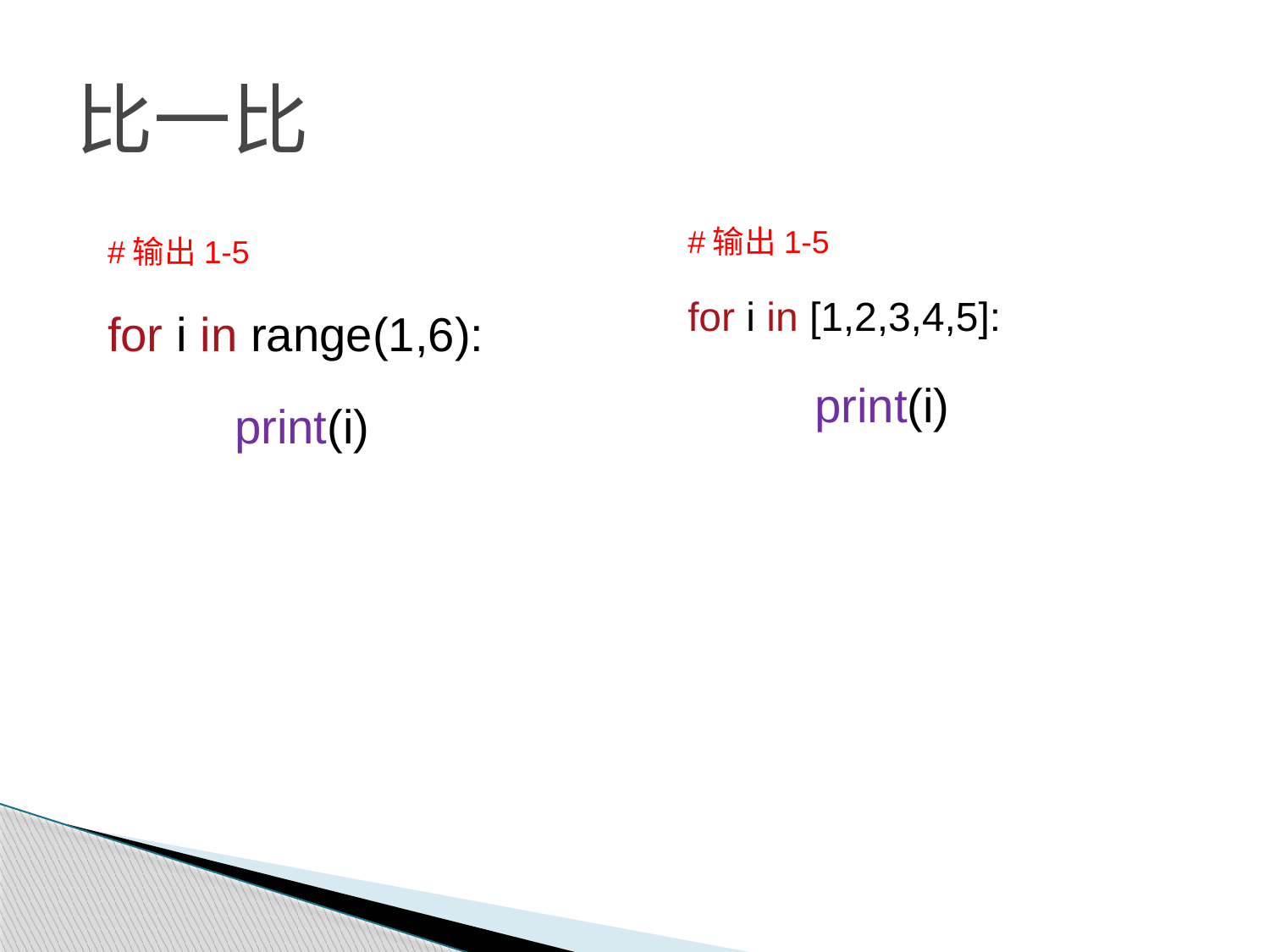

# 比一比
#输出1-5
for i in [1,2,3,4,5]:
	print(i)
#输出1-5
for i in range(1,6):
	print(i)